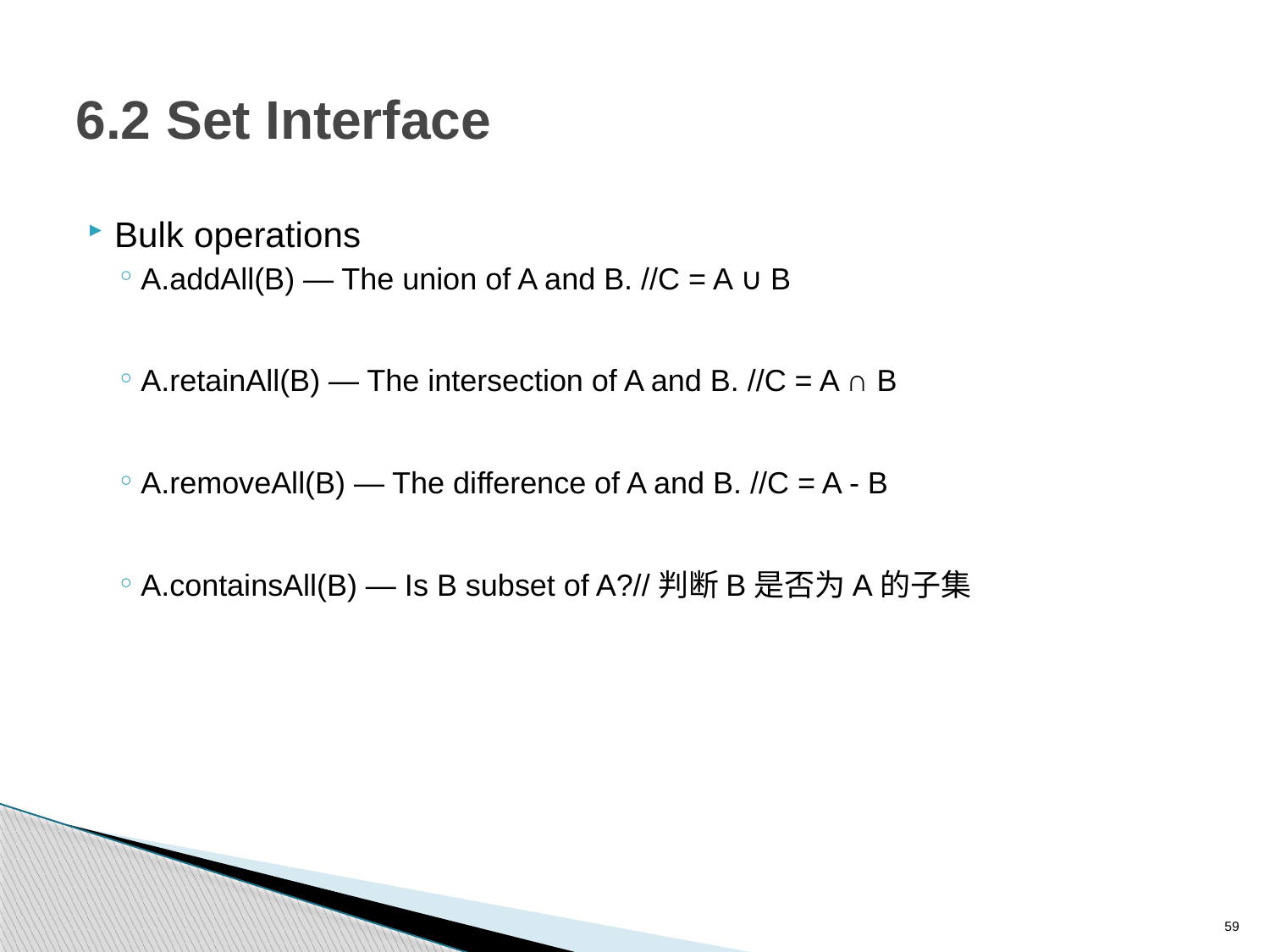

# 6.2 Set Interface
Bulk operations
A.addAll(B) — The union of A and B. //C = A ∪ B

A.retainAll(B) — The intersection of A and B. //C = A ∩ B

A.removeAll(B) — The difference of A and B. //C = A - B

A.containsAll(B) — Is B subset of A?//判断B是否为A的子集

59